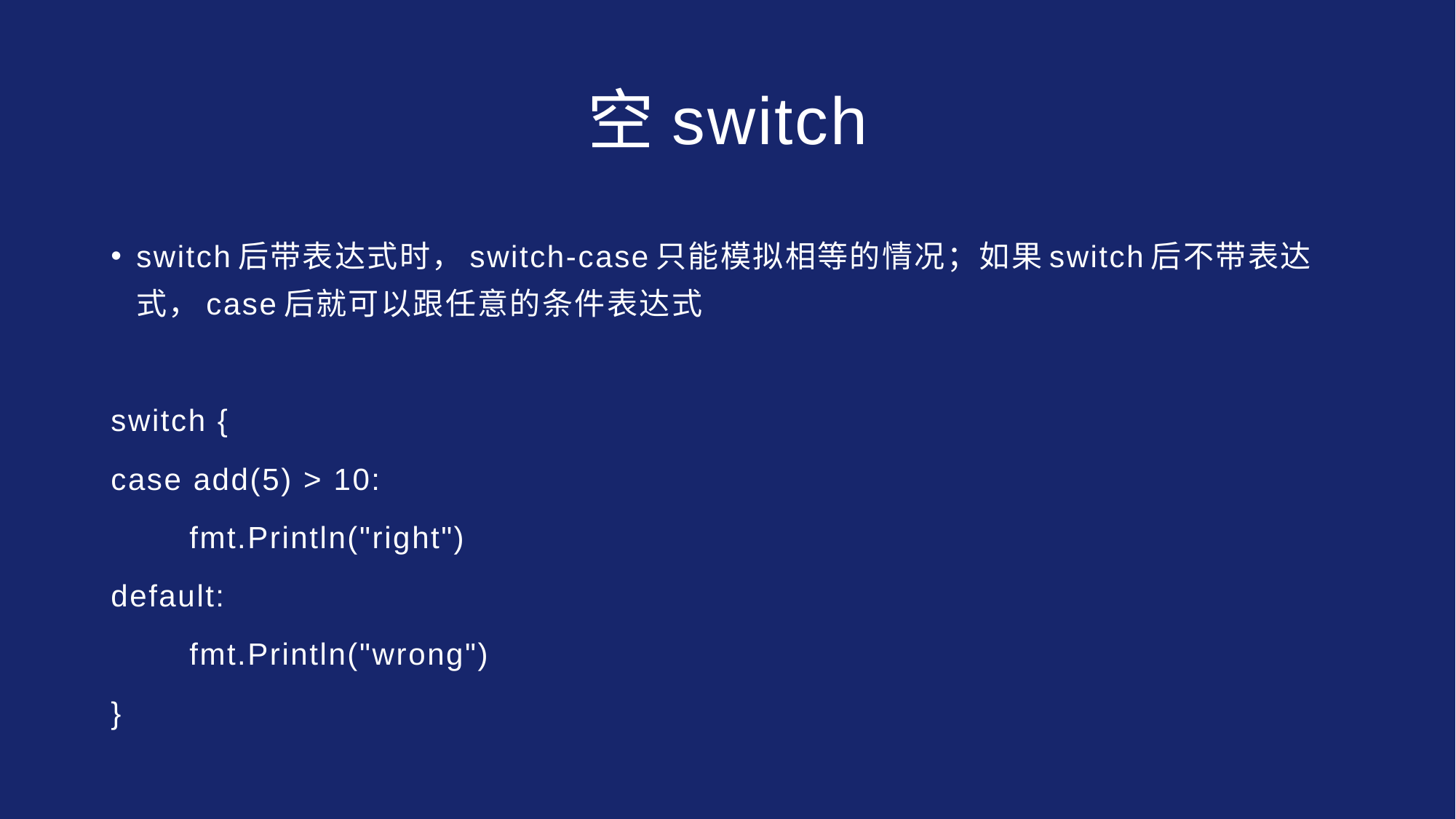

# 空switch
switch后带表达式时，switch-case只能模拟相等的情况；如果switch后不带表达式，case后就可以跟任意的条件表达式

switch {
case add(5) > 10:
	fmt.Println("right")
default:
	fmt.Println("wrong")
}